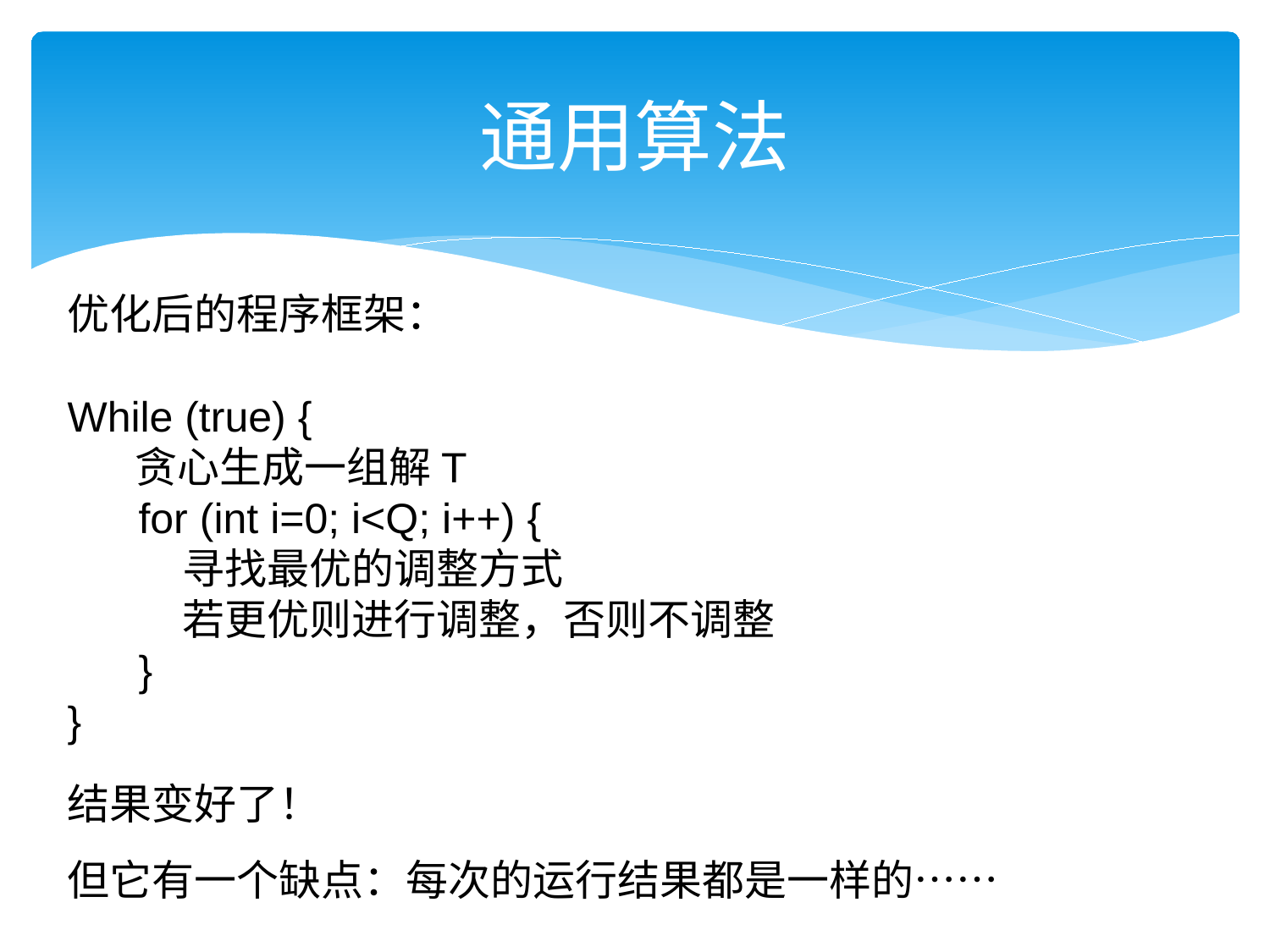

# 通用算法
优化后的程序框架：

While (true) {
      贪心生成一组解T
      for (int i=0; i<Q; i++) {
           寻找最优的调整方式
           若更优则进行调整，否则不调整
      }
}
结果变好了！
但它有一个缺点：每次的运行结果都是一样的……